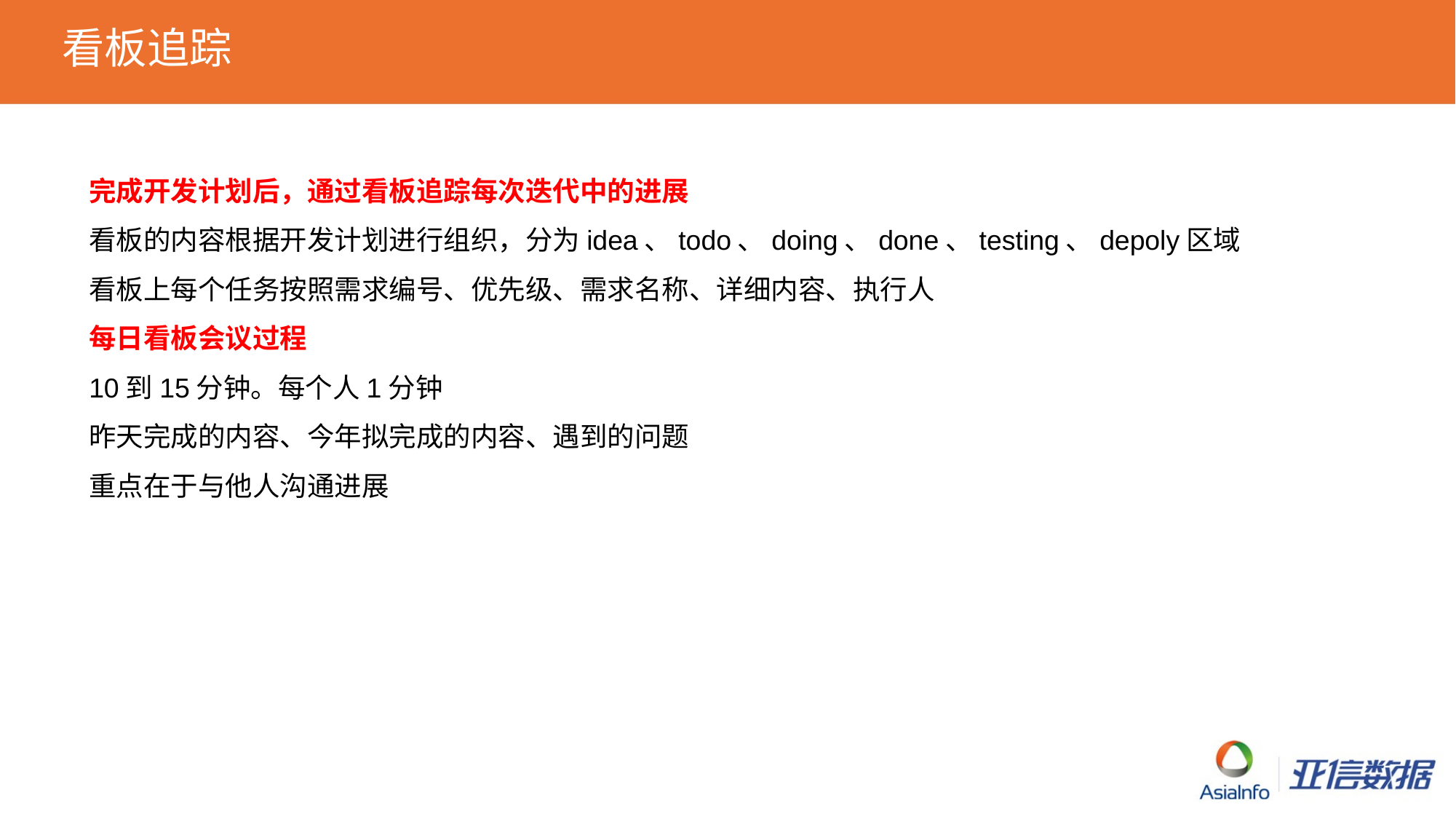

# 看板追踪
完成开发计划后，通过看板追踪每次迭代中的进展
看板的内容根据开发计划进行组织，分为idea、todo、doing、done、testing、depoly区域
看板上每个任务按照需求编号、优先级、需求名称、详细内容、执行人
每日看板会议过程
10到15分钟。每个人1分钟
昨天完成的内容、今年拟完成的内容、遇到的问题
重点在于与他人沟通进展